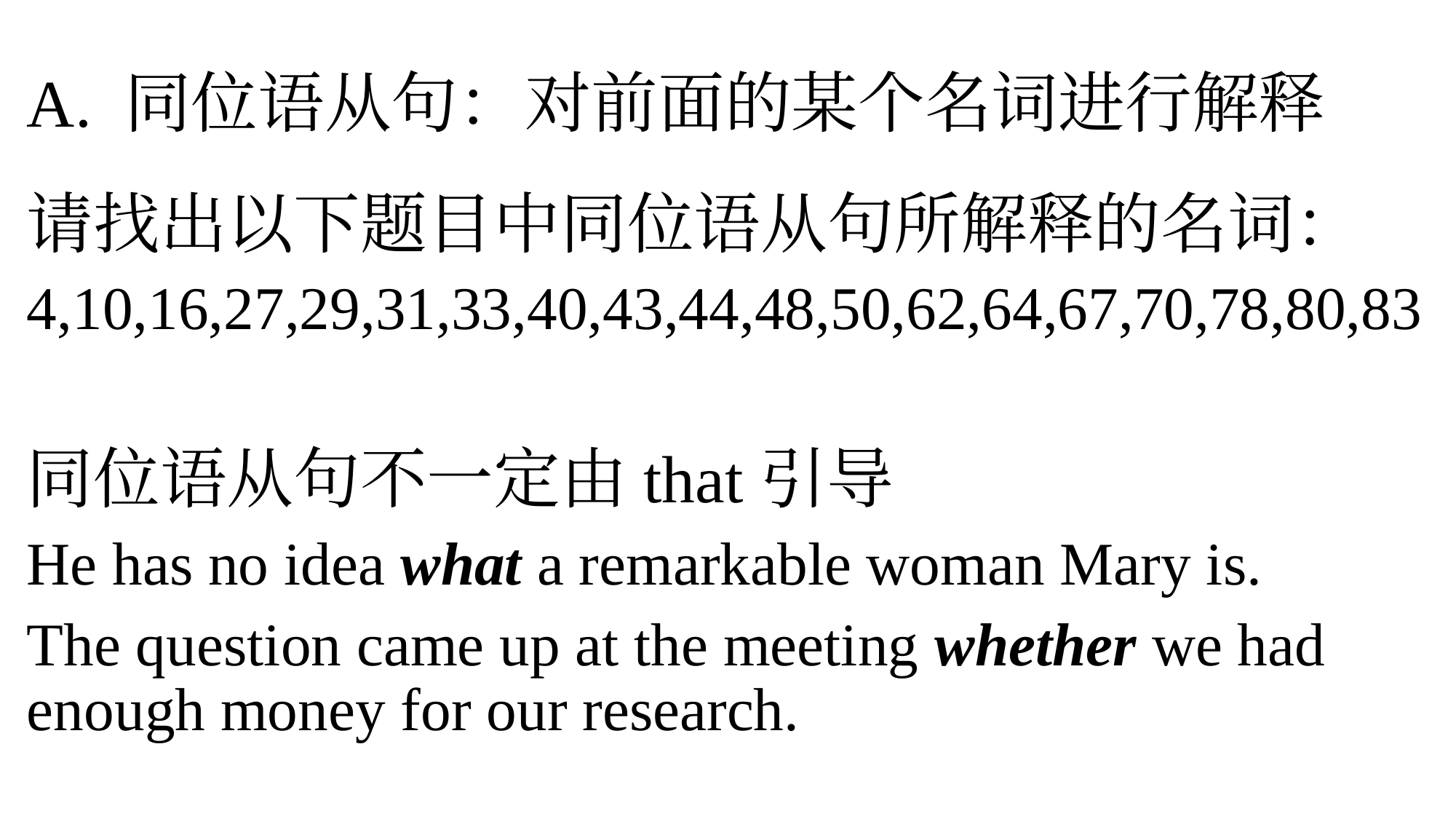

# A. 同位语从句：对前面的某个名词进行解释
请找出以下题目中同位语从句所解释的名词：
4,10,16,27,29,31,33,40,43,44,48,50,62,64,67,70,78,80,83

同位语从句不一定由that引导
He has no idea what a remarkable woman Mary is.
The question came up at the meeting whether we had enough money for our research.